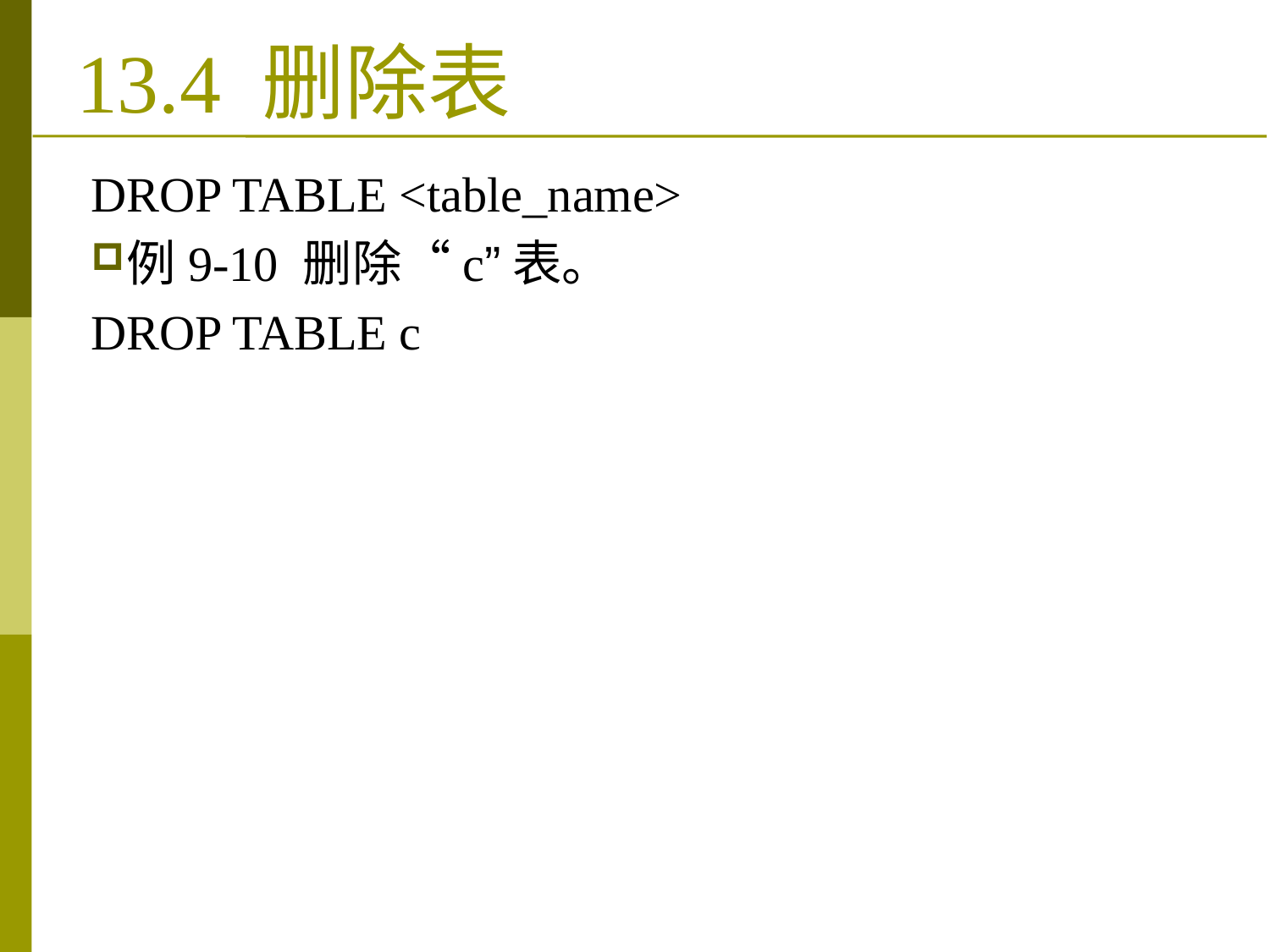

DROP TABLE <table_name>
例9-10 删除“c”表。
DROP TABLE c
# 13.4 删除表